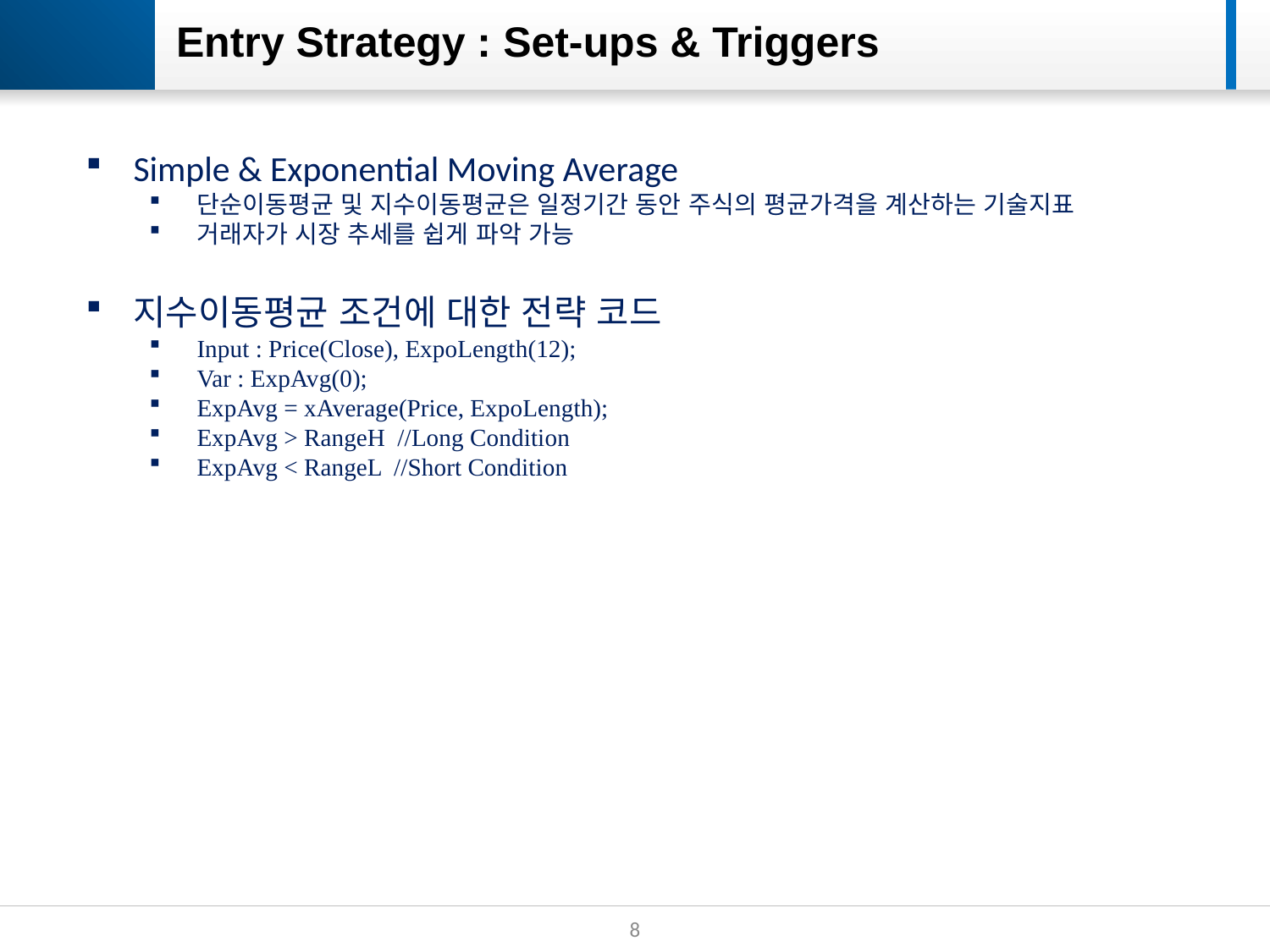

# Entry Strategy : Set-ups & Triggers
Simple & Exponential Moving Average
단순이동평균 및 지수이동평균은 일정기간 동안 주식의 평균가격을 계산하는 기술지표
거래자가 시장 추세를 쉽게 파악 가능

지수이동평균 조건에 대한 전략 코드
Input : Price(Close), ExpoLength(12);
Var : ExpAvg(0);
ExpAvg = xAverage(Price, ExpoLength);
ExpAvg > RangeH  //Long Condition
ExpAvg < RangeL  //Short Condition